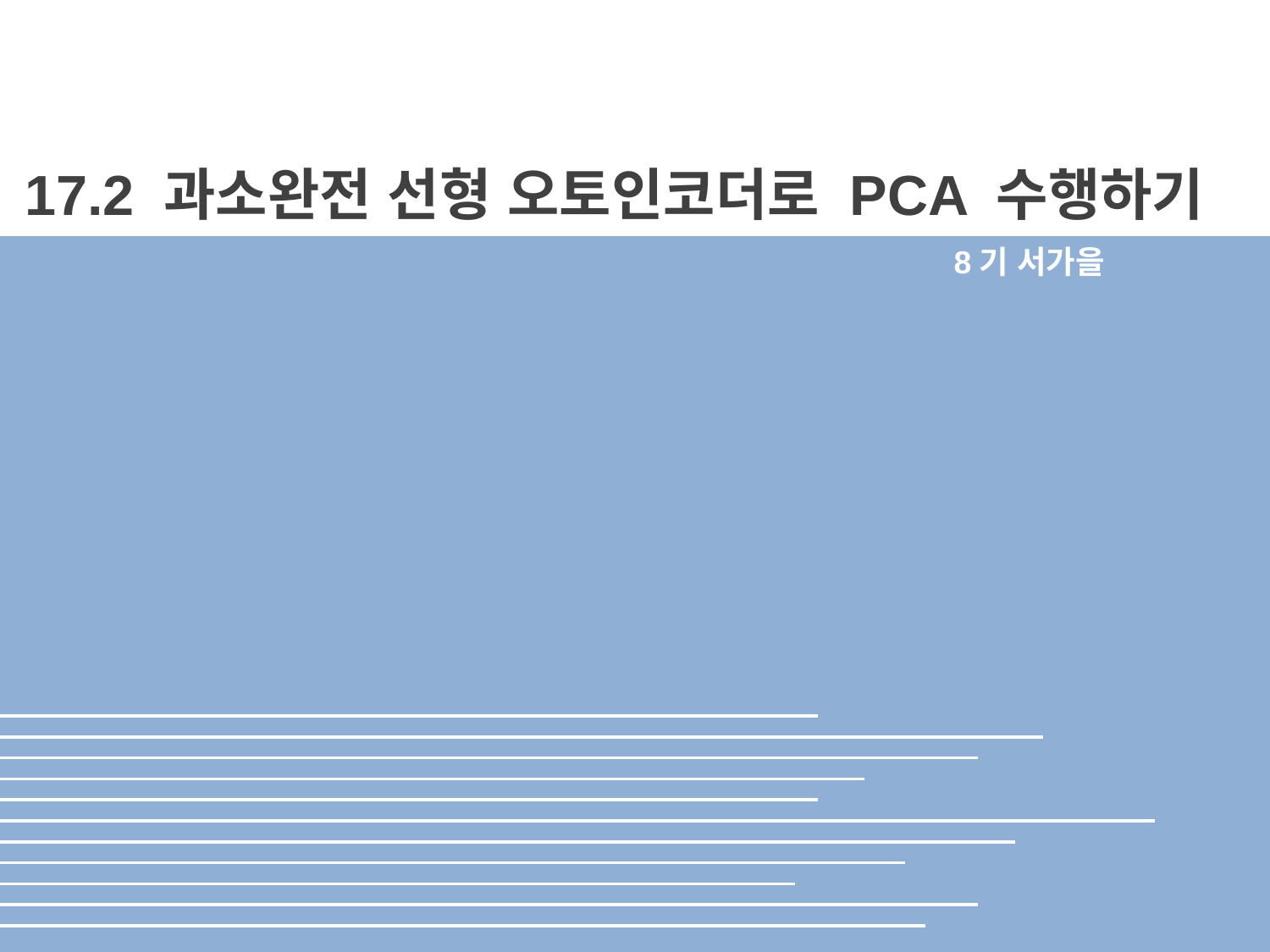

17.2 과소완전 선형 오토인코더로 PCA 수행하기
8기 서가을